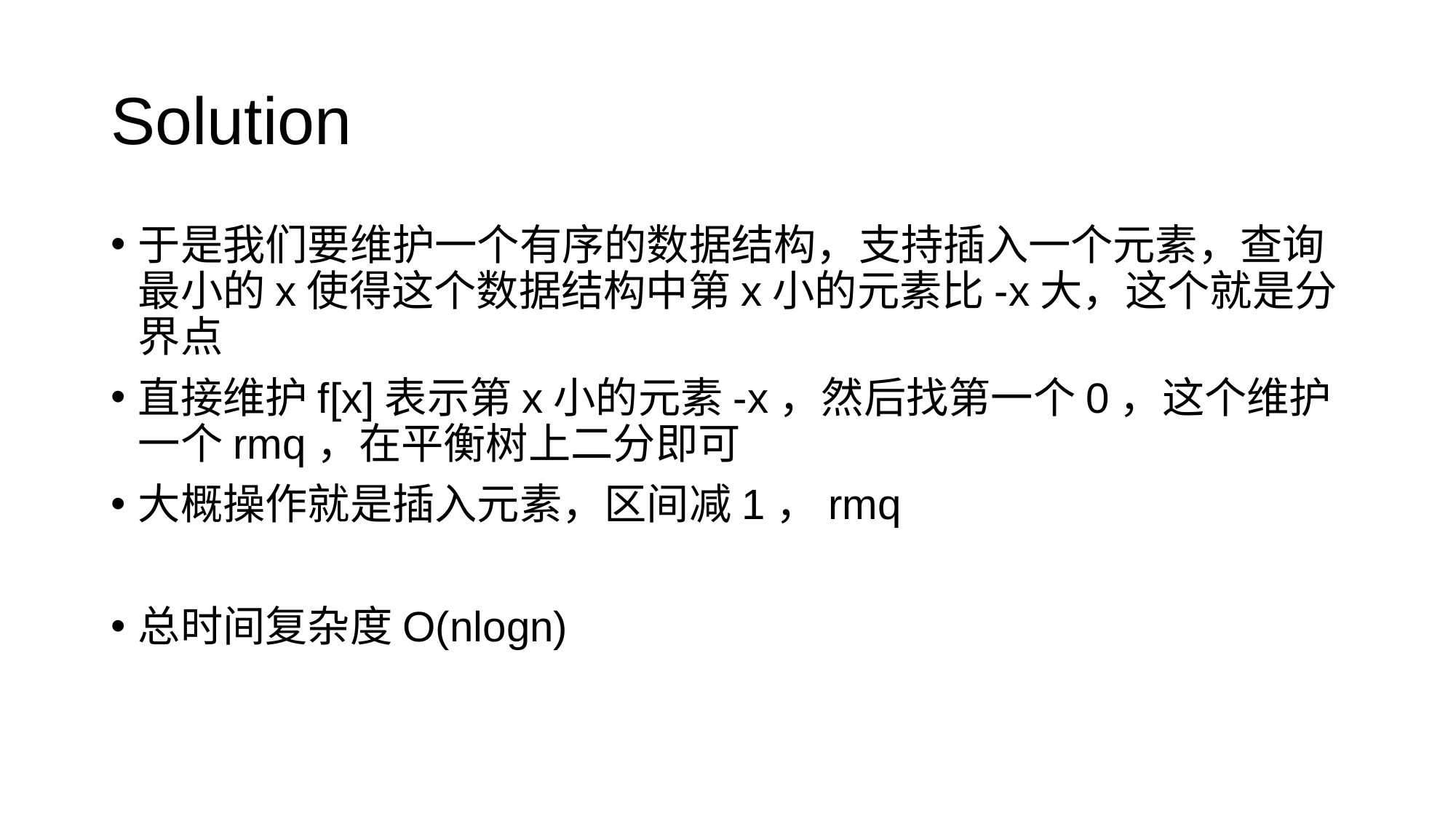

# Solution
于是我们要维护一个有序的数据结构，支持插入一个元素，查询最小的x使得这个数据结构中第x小的元素比-x大，这个就是分界点
直接维护f[x]表示第x小的元素-x，然后找第一个0，这个维护一个rmq，在平衡树上二分即可
大概操作就是插入元素，区间减1，rmq

总时间复杂度O(nlogn)